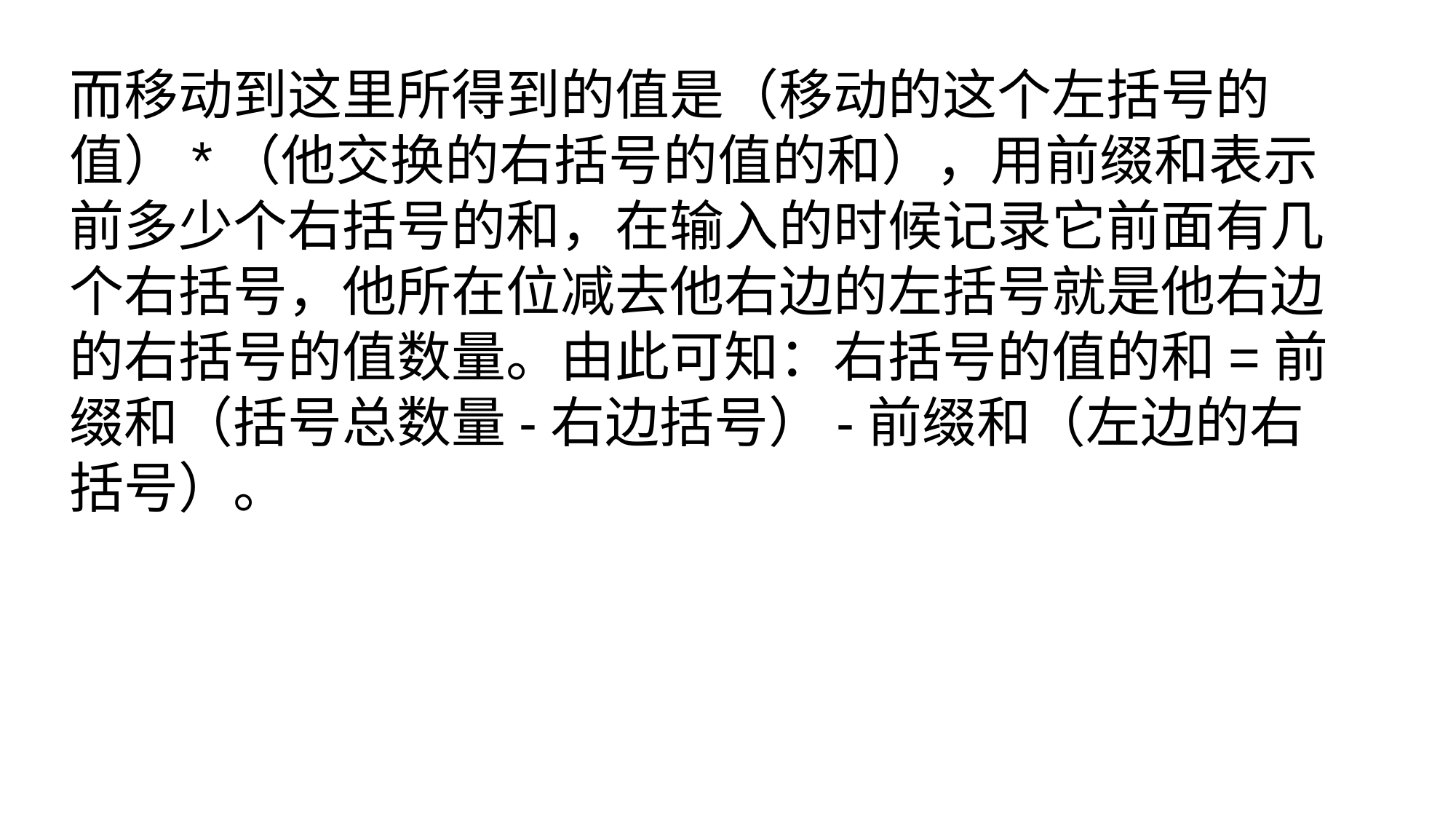

而移动到这里所得到的值是（移动的这个左括号的值）*（他交换的右括号的值的和），用前缀和表示前多少个右括号的和，在输入的时候记录它前面有几个右括号，他所在位减去他右边的左括号就是他右边的右括号的值数量。由此可知：右括号的值的和=前缀和（括号总数量-右边括号）-前缀和（左边的右括号）。